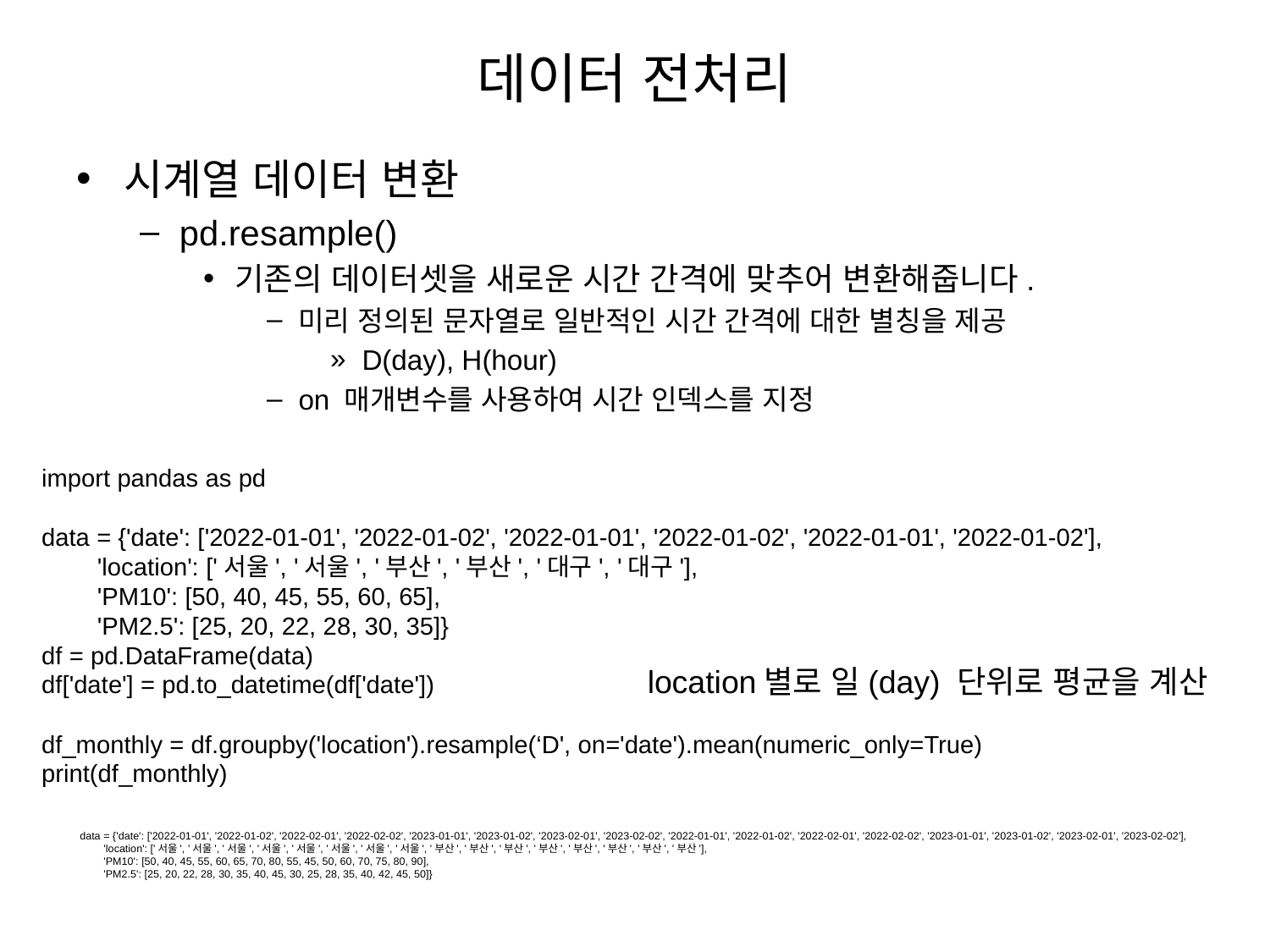

# 데이터 전처리
시계열 데이터 변환
pd.resample()
기존의 데이터셋을 새로운 시간 간격에 맞추어 변환해줍니다.
미리 정의된 문자열로 일반적인 시간 간격에 대한 별칭을 제공
D(day), H(hour)
on 매개변수를 사용하여 시간 인덱스를 지정
import pandas as pd

data = {'date': ['2022-01-01', '2022-01-02', '2022-01-01', '2022-01-02', '2022-01-01', '2022-01-02'],
        'location': ['서울', '서울', '부산', '부산', '대구', '대구'],
        'PM10': [50, 40, 45, 55, 60, 65],
        'PM2.5': [25, 20, 22, 28, 30, 35]}
df = pd.DataFrame(data)
df['date'] = pd.to_datetime(df['date'])

df_monthly = df.groupby('location').resample(‘D', on='date').mean(numeric_only=True)
print(df_monthly)
location별로 일(day) 단위로 평균을 계산
data = {'date': ['2022-01-01', '2022-01-02', '2022-02-01', '2022-02-02', '2023-01-01', '2023-01-02', '2023-02-01', '2023-02-02', '2022-01-01', '2022-01-02', '2022-02-01', '2022-02-02', '2023-01-01', '2023-01-02', '2023-02-01', '2023-02-02'],
        'location': ['서울', '서울', '서울', '서울', '서울', '서울', '서울', '서울', '부산', '부산', '부산', '부산', '부산', '부산', '부산', '부산'],
        'PM10': [50, 40, 45, 55, 60, 65, 70, 80, 55, 45, 50, 60, 70, 75, 80, 90],
        'PM2.5': [25, 20, 22, 28, 30, 35, 40, 45, 30, 25, 28, 35, 40, 42, 45, 50]}